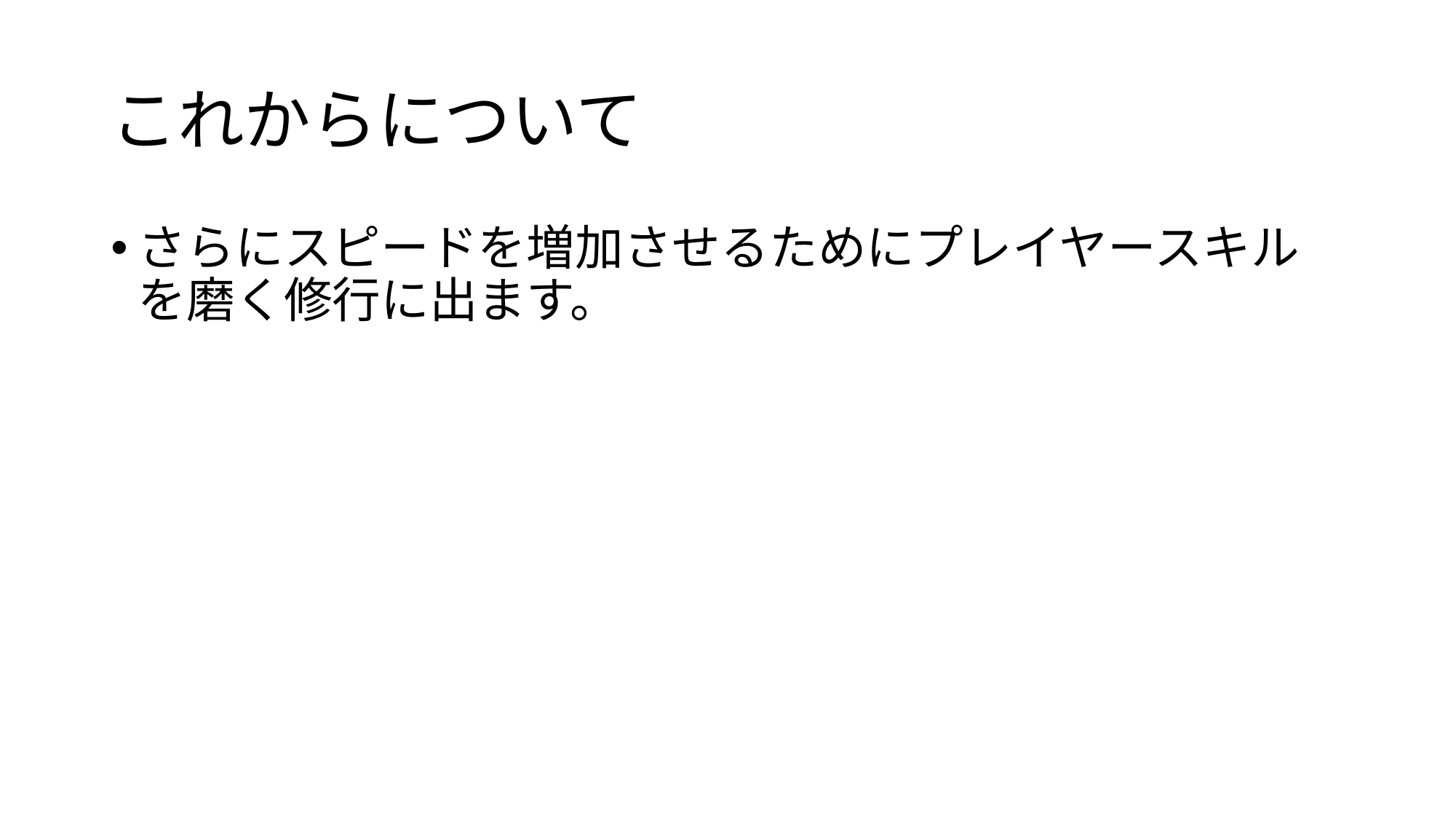

# これからについて
さらにスピードを増加させるためにプレイヤースキルを磨く修行に出ます。